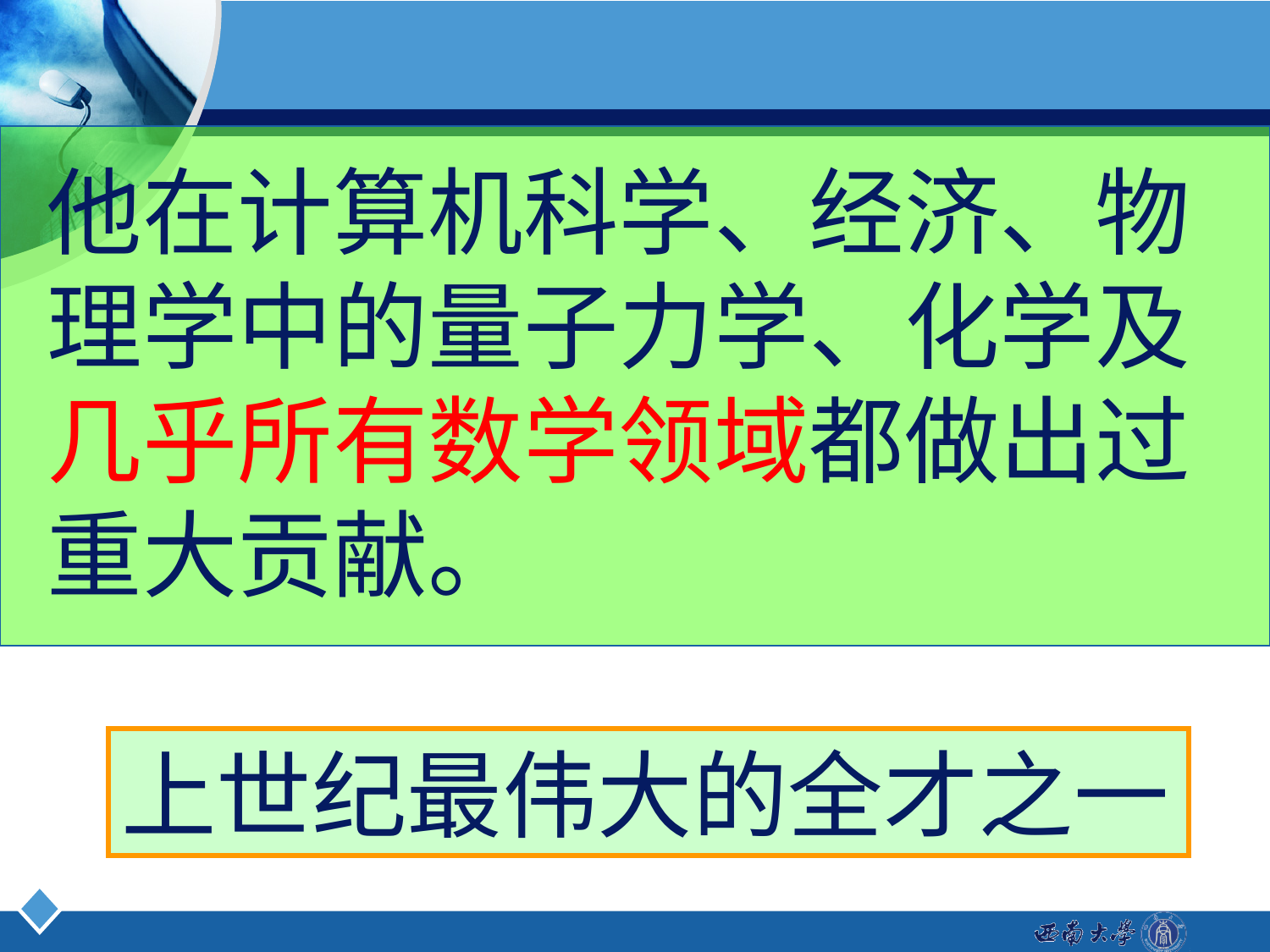

他在计算机科学、经济、物理学中的量子力学、化学及
几乎所有数学领域都做出过重大贡献。
上世纪最伟大的全才之一